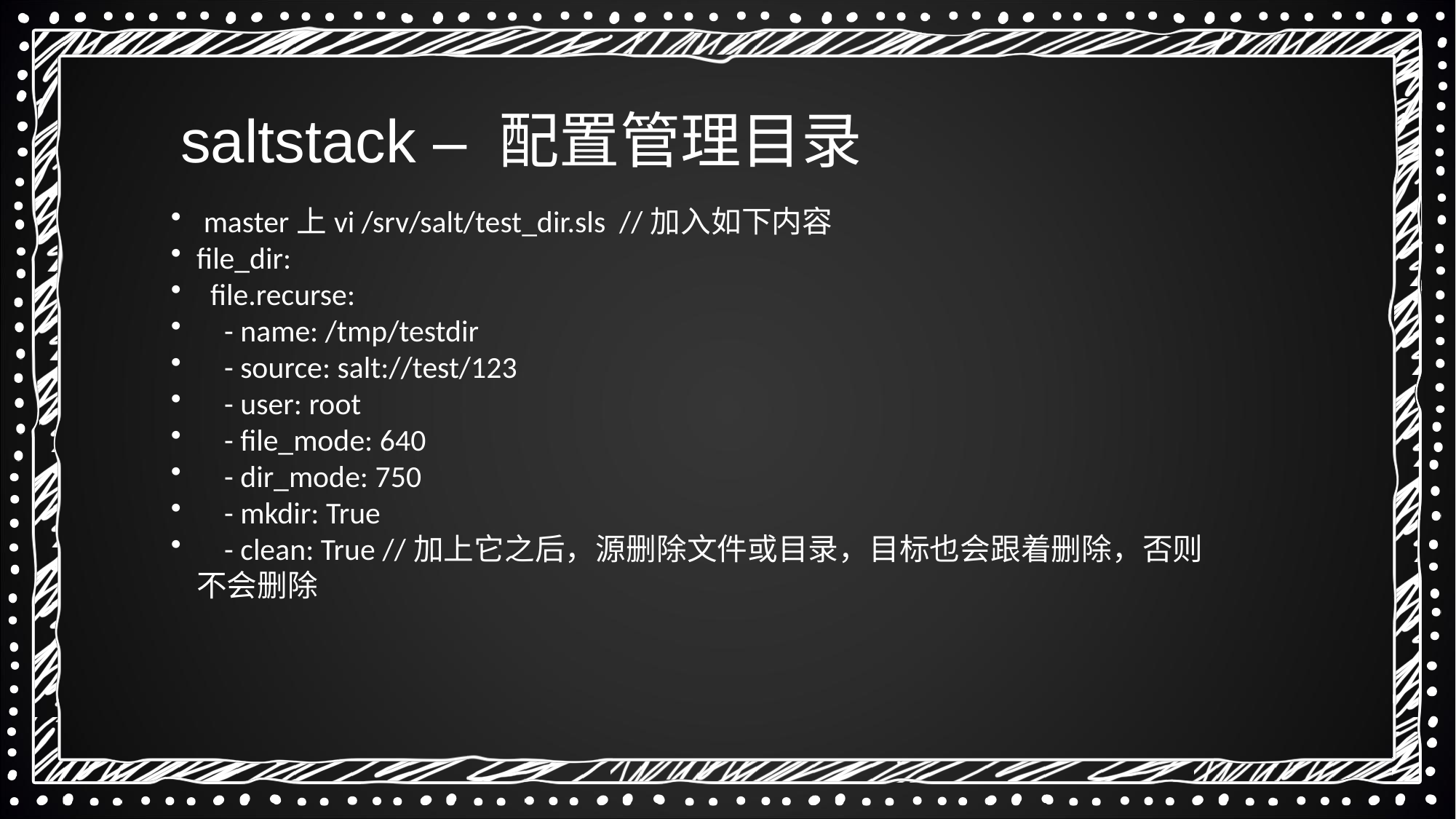

saltstack – 配置管理目录
 master上vi /srv/salt/test_dir.sls  //加入如下内容
file_dir:
  file.recurse:
    - name: /tmp/testdir
    - source: salt://test/123
    - user: root
    - file_mode: 640
    - dir_mode: 750
    - mkdir: True
    - clean: True //加上它之后，源删除文件或目录，目标也会跟着删除，否则不会删除